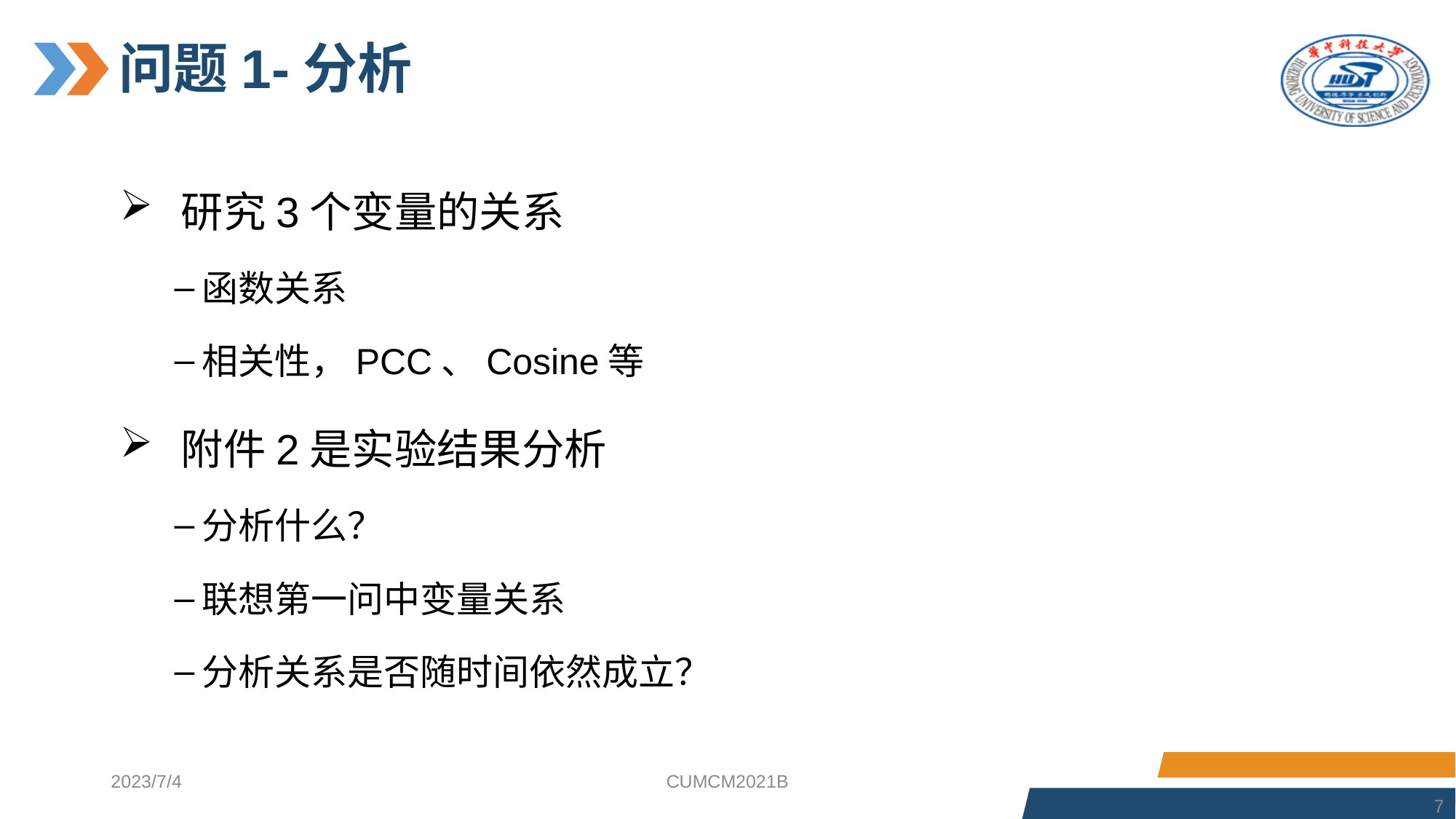

# 问题1-分析
研究3个变量的关系
函数关系
相关性，PCC、Cosine等
附件2是实验结果分析
分析什么？
联想第一问中变量关系
分析关系是否随时间依然成立？

2023/7/4
CUMCM2021B
7